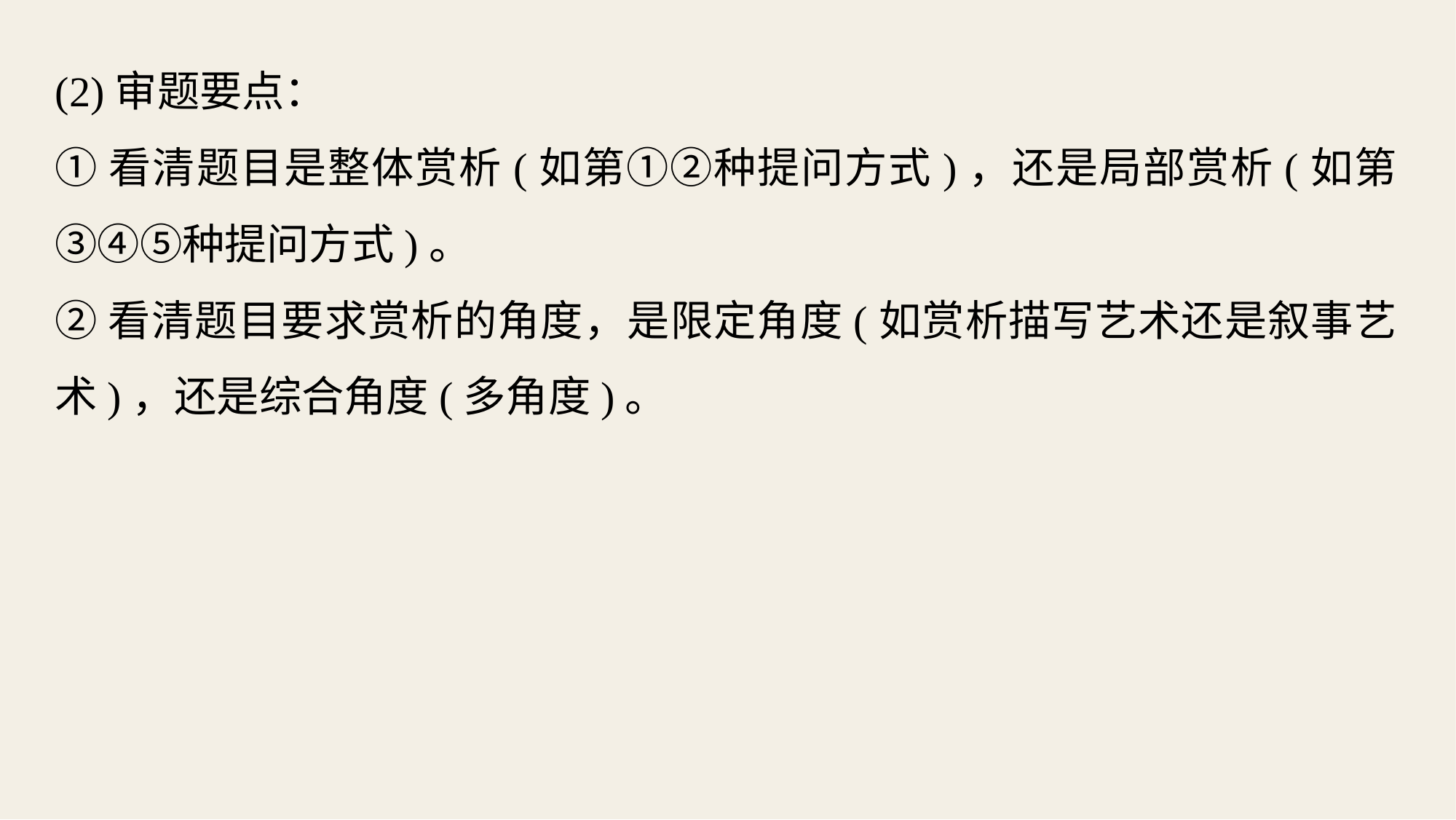

(2)审题要点：
①看清题目是整体赏析(如第①②种提问方式)，还是局部赏析(如第③④⑤种提问方式)。
②看清题目要求赏析的角度，是限定角度(如赏析描写艺术还是叙事艺术)，还是综合角度(多角度)。